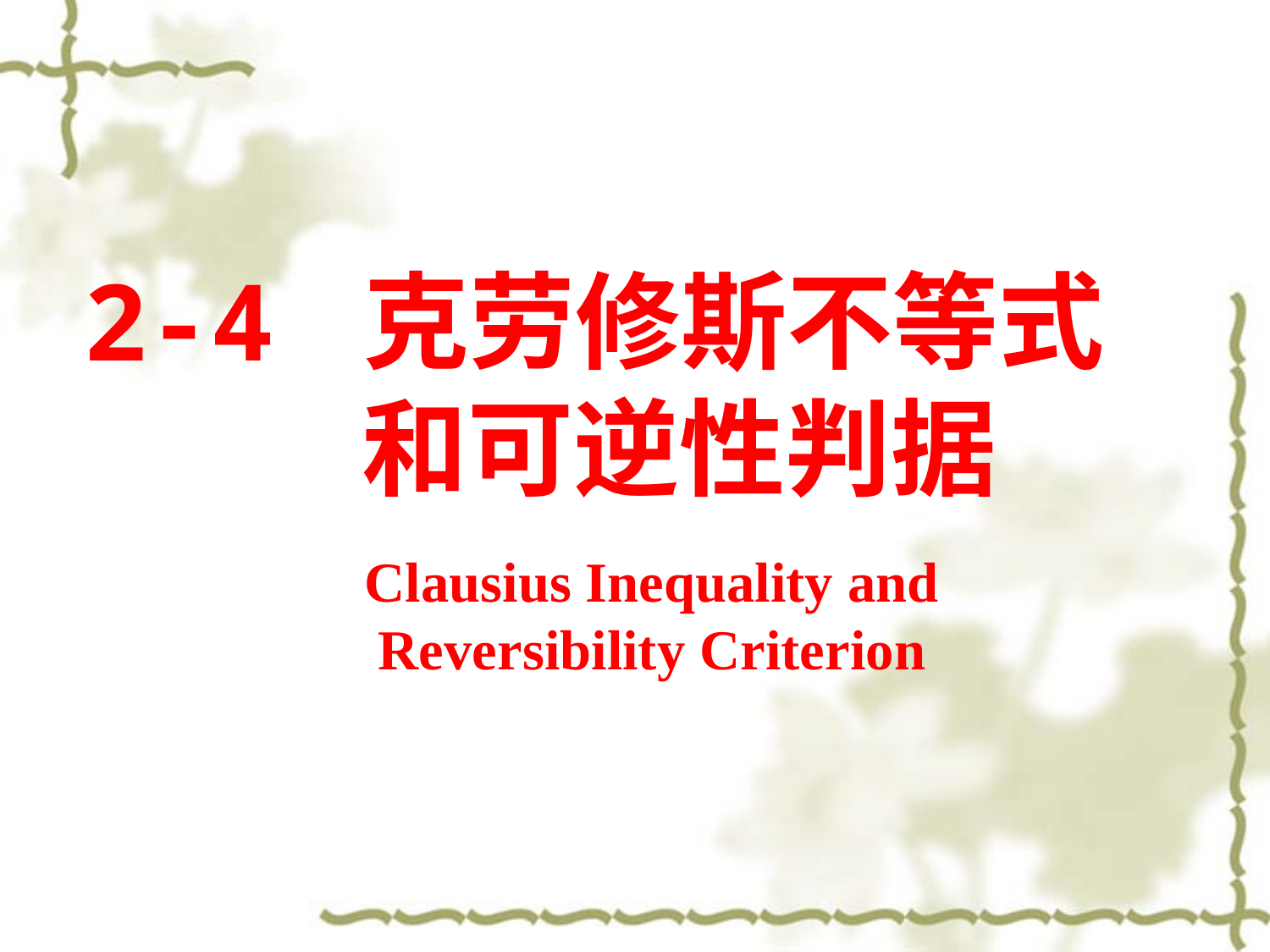

2-4 克劳修斯不等式和可逆性判据
Clausius Inequality and Reversibility Criterion